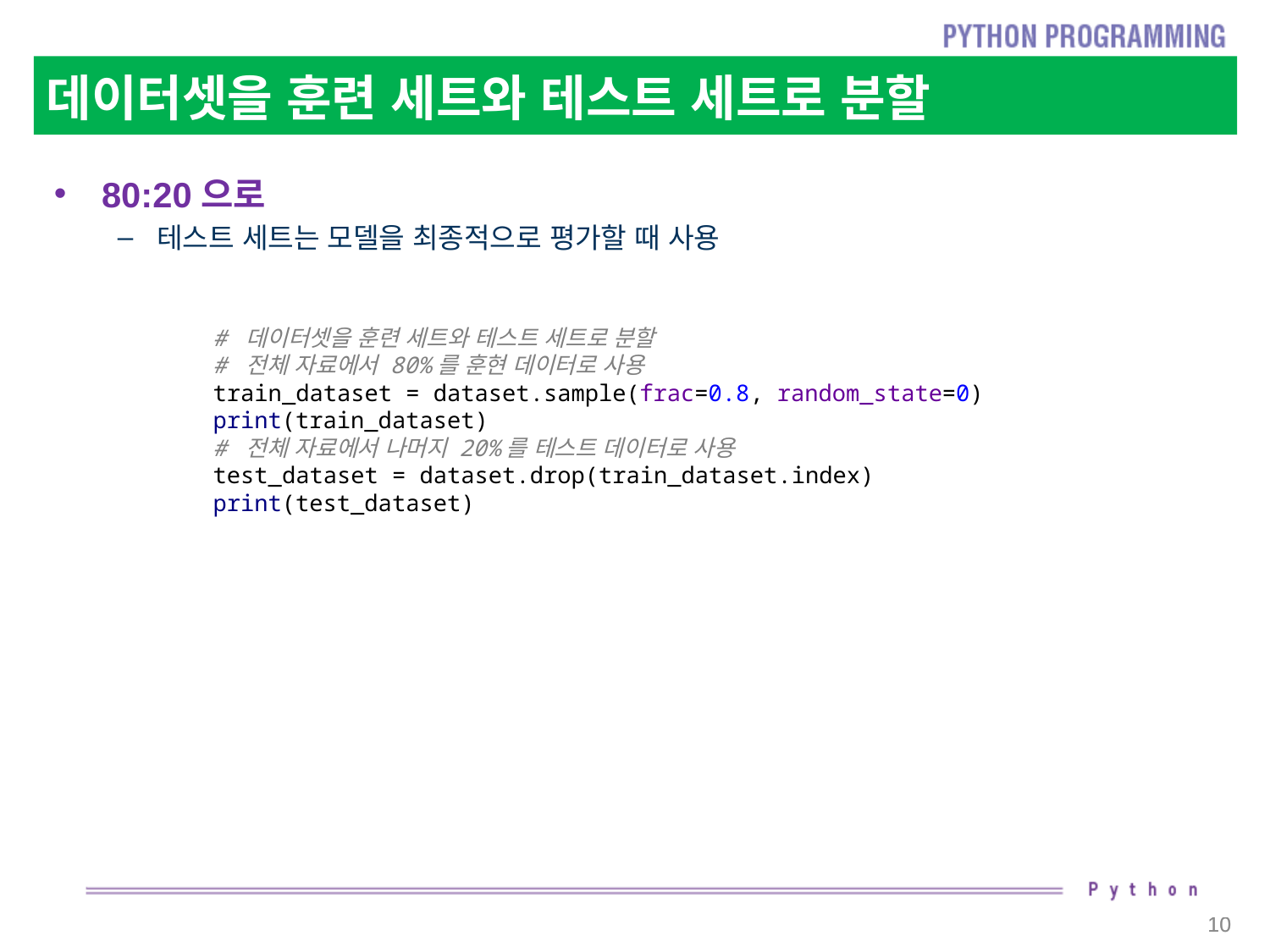

# 데이터셋을 훈련 세트와 테스트 세트로 분할
80:20으로
테스트 세트는 모델을 최종적으로 평가할 때 사용
# 데이터셋을 훈련 세트와 테스트 세트로 분할 # 전체 자료에서 80%를 훈현 데이터로 사용 train_dataset = dataset.sample(frac=0.8, random_state=0) print(train_dataset) # 전체 자료에서 나머지 20%를 테스트 데이터로 사용 test_dataset = dataset.drop(train_dataset.index) print(test_dataset)
10